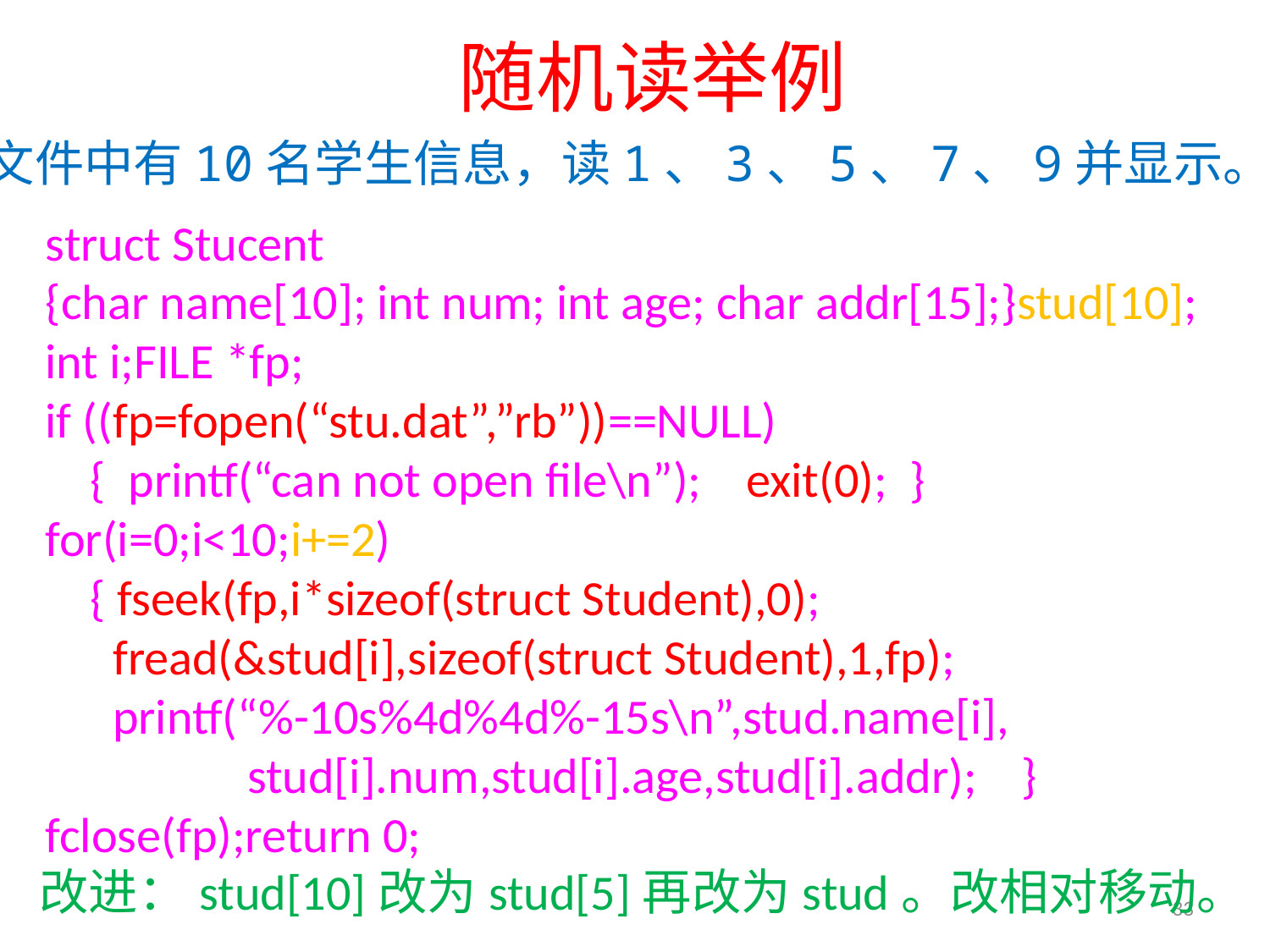

# 随机读举例
文件中有10名学生信息，读1、3、5、7、9并显示。
struct Stucent
{char name[10]; int num; int age; char addr[15];}stud[10];
int i;FILE *fp;
if ((fp=fopen(“stu.dat”,”rb”))==NULL)
    {  printf(“can not open file\n”);    exit(0);  }
for(i=0;i<10;i+=2)
    { fseek(fp,i*sizeof(struct Student),0);
      fread(&stud[i],sizeof(struct Student),1,fp);
      printf(“%-10s%4d%4d%-15s\n”,stud.name[i],
                  stud[i].num,stud[i].age,stud[i].addr);    }
fclose(fp);return 0;
改进：stud[10]改为stud[5]再改为stud。改相对移动。
33